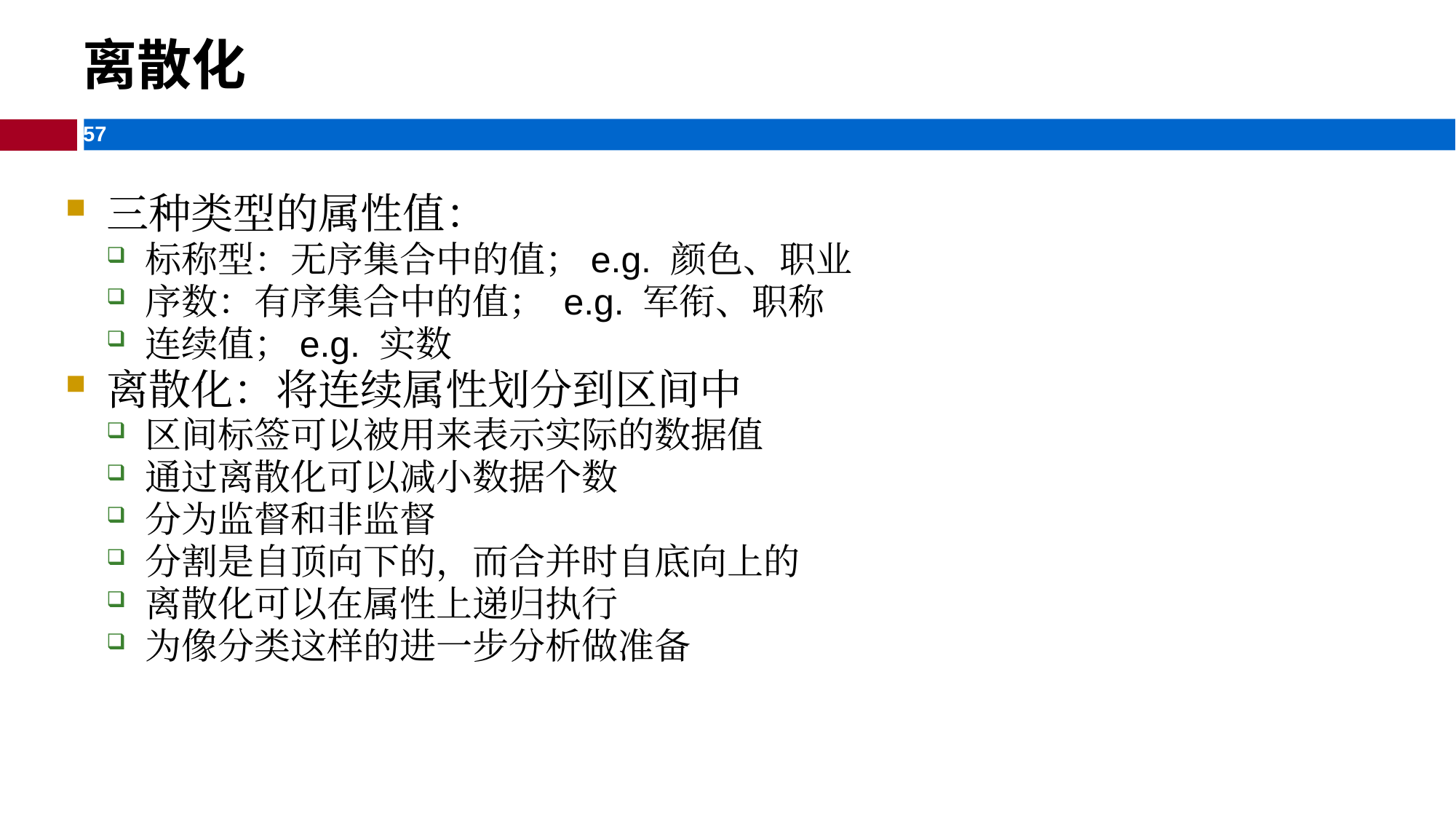

离散化
三种类型的属性值：
标称型：无序集合中的值；e.g. 颜色、职业
序数：有序集合中的值； e.g. 军衔、职称
连续值；e.g. 实数
离散化：将连续属性划分到区间中
区间标签可以被用来表示实际的数据值
通过离散化可以减小数据个数
分为监督和非监督
分割是自顶向下的，而合并时自底向上的
离散化可以在属性上递归执行
为像分类这样的进一步分析做准备